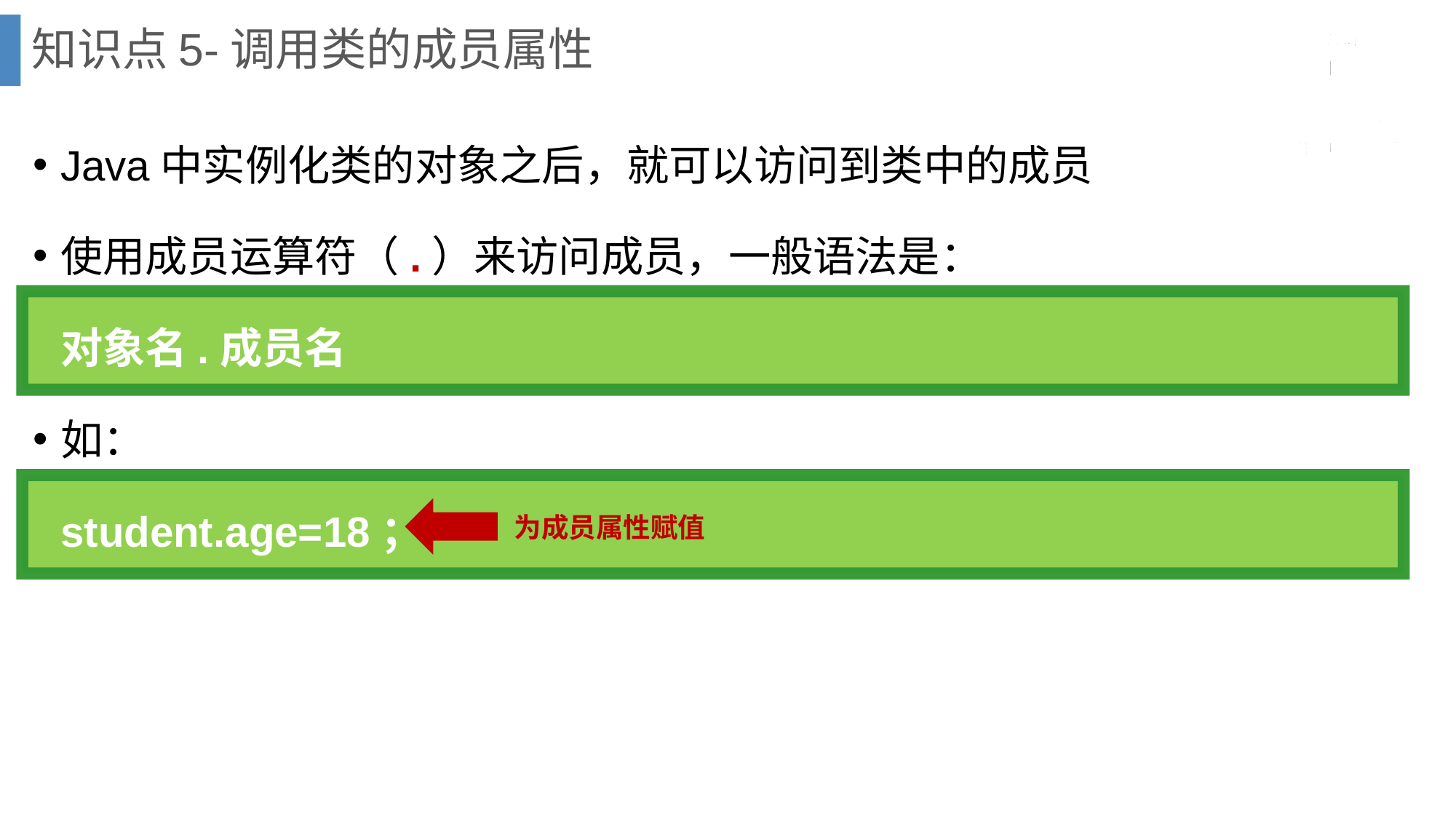

# 知识点5-调用类的成员属性
Java中实例化类的对象之后，就可以访问到类中的成员
使用成员运算符（.）来访问成员，一般语法是：
	对象名.成员名
如：
	student.age=18；

为成员属性赋值